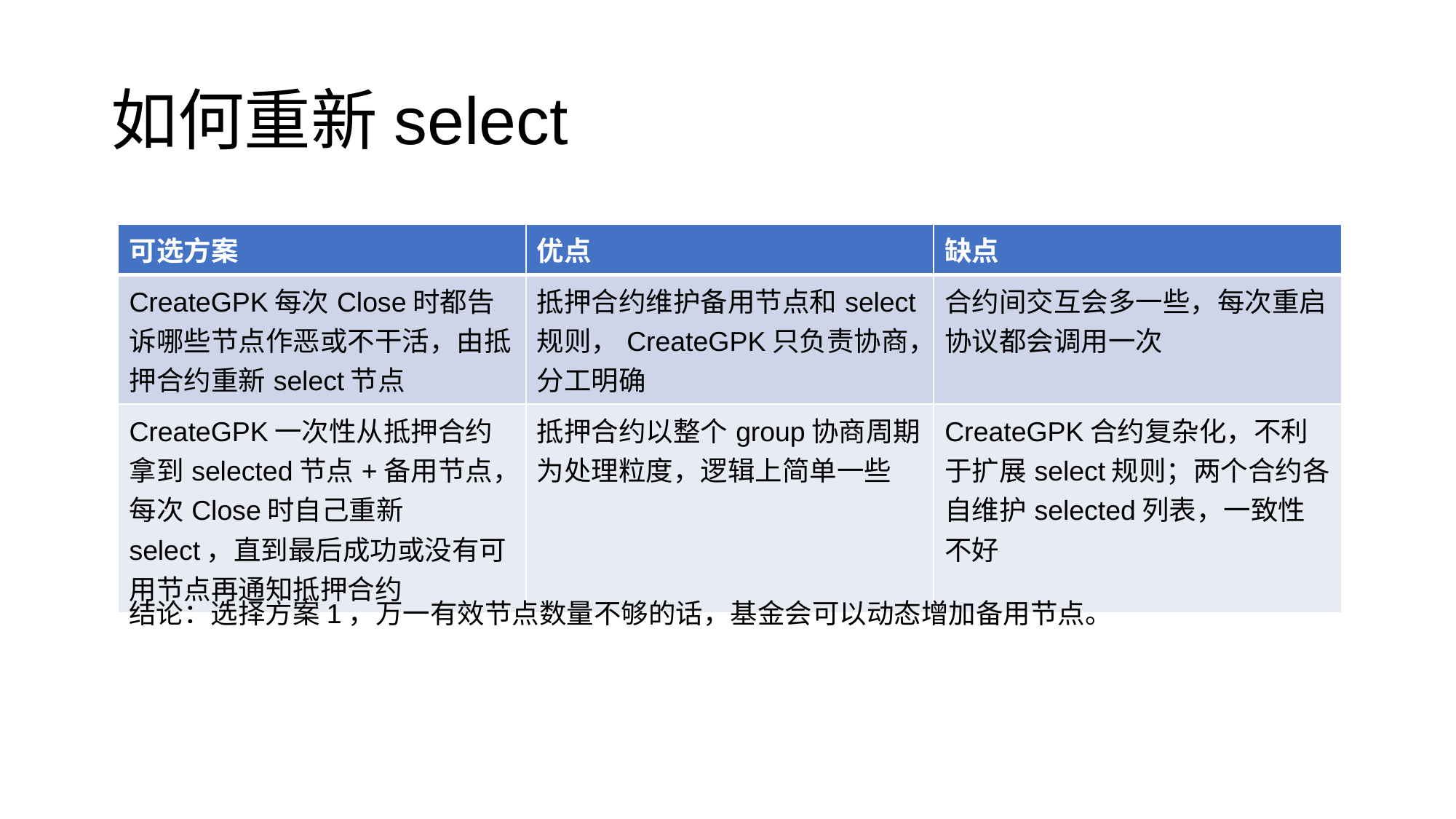

# 如何重新select
| 可选方案 | 优点 | 缺点 |
| --- | --- | --- |
| CreateGPK每次Close时都告诉哪些节点作恶或不干活，由抵押合约重新select节点 | 抵押合约维护备用节点和select规则，CreateGPK只负责协商，分工明确 | 合约间交互会多一些，每次重启协议都会调用一次 |
| CreateGPK一次性从抵押合约拿到selected节点+备用节点，每次Close时自己重新select，直到最后成功或没有可用节点再通知抵押合约 | 抵押合约以整个group协商周期为处理粒度，逻辑上简单一些 | CreateGPK合约复杂化，不利于扩展select规则；两个合约各自维护selected列表，一致性不好 |
结论：选择方案1，万一有效节点数量不够的话，基金会可以动态增加备用节点。